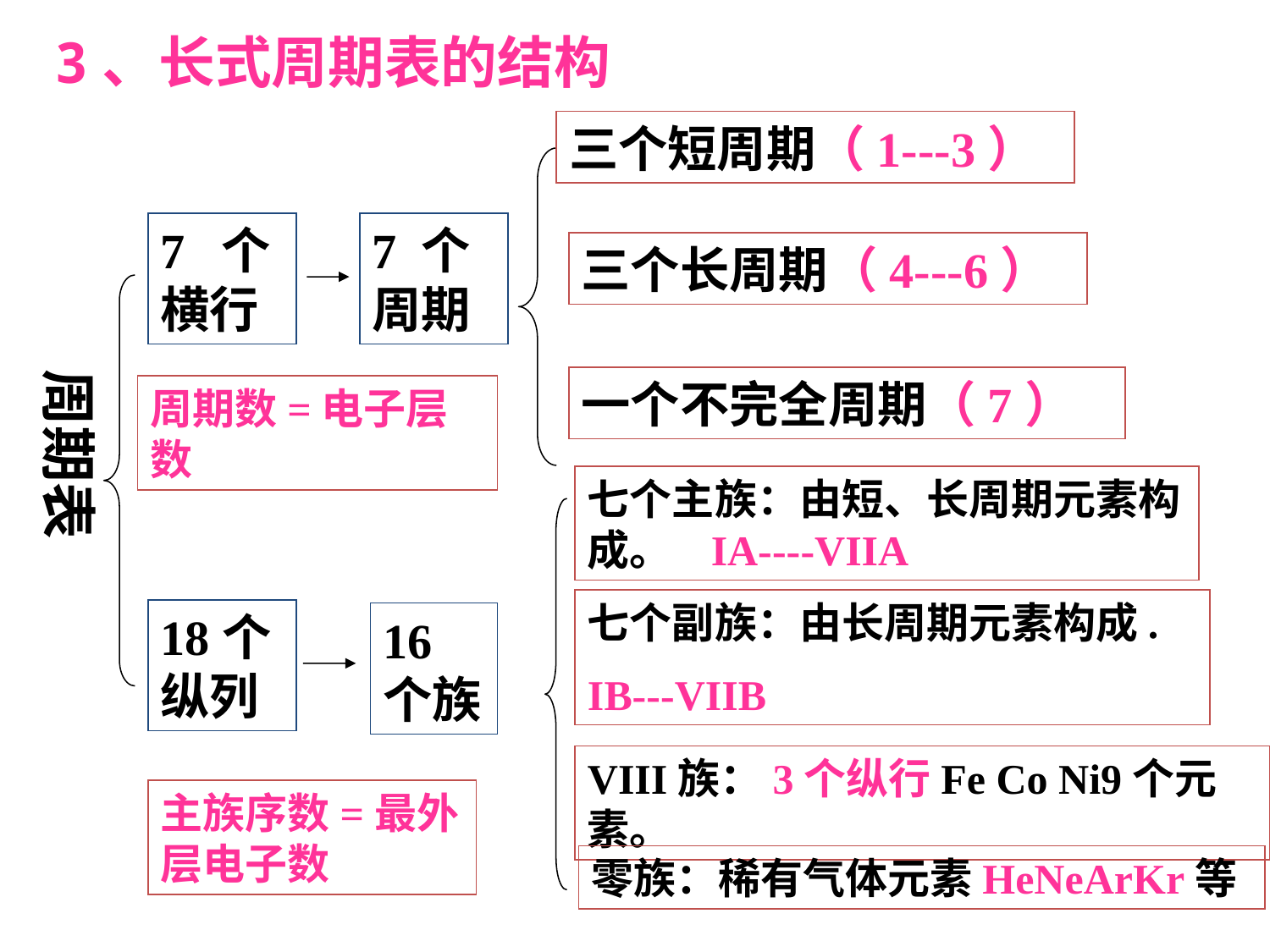

3、长式周期表的结构
三个短周期（1---3）

三个长周期（4---6）
一个不完全周期（7）
7  个横行
7 个周期

周期表
周期数=电子层数
七个主族：由短、长周期元素构成。   IA----VIIA

七个副族：由长周期元素构成.
IB---VIIB
VIII族：3个纵行Fe Co Ni9个元素。
零族：稀有气体元素HeNeArKr等
18个纵列
16个族

主族序数=最外层电子数